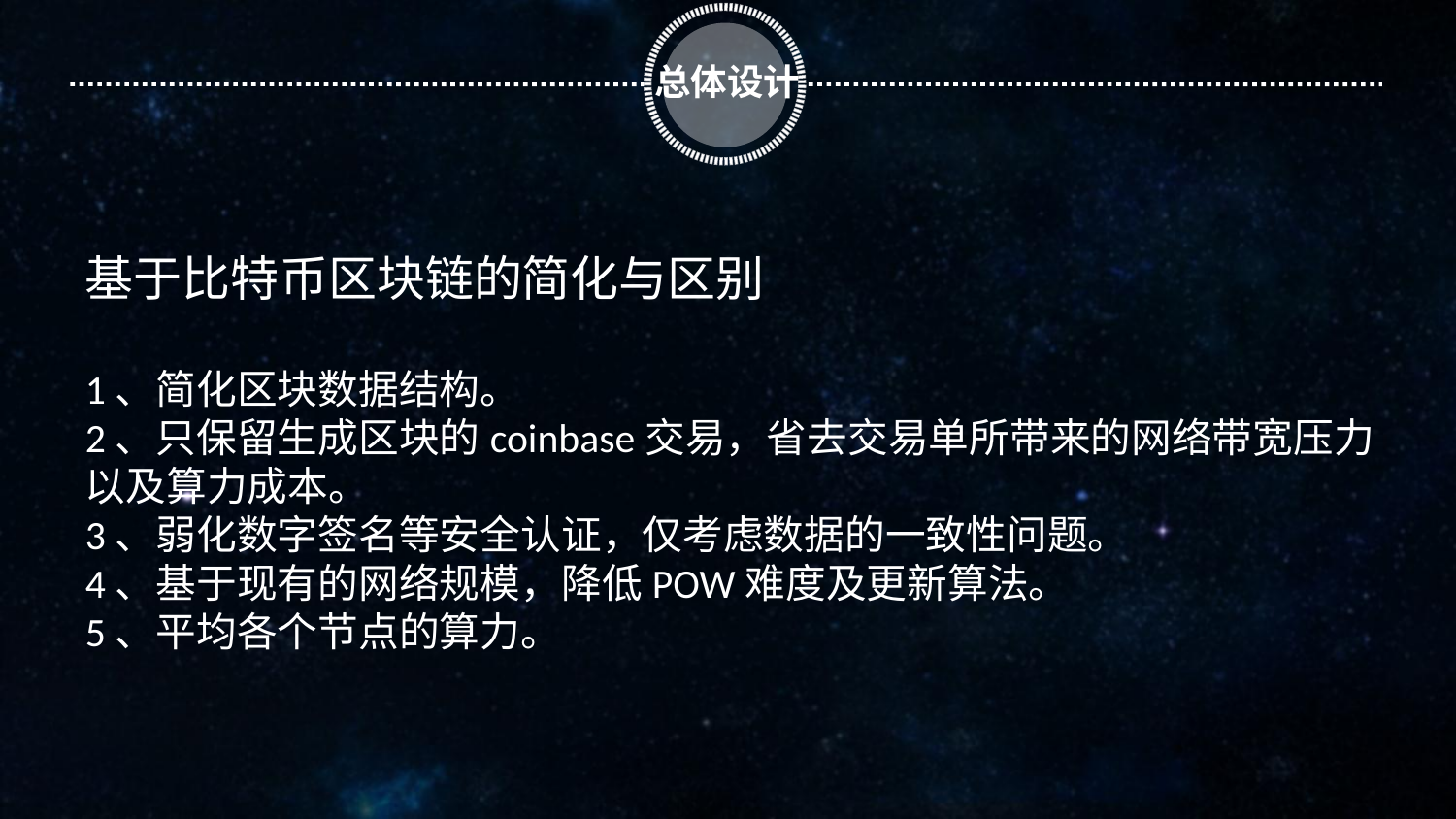

总体设计

基于比特币区块链的简化与区别

1、简化区块数据结构。
2、只保留生成区块的coinbase交易，省去交易单所带来的网络带宽压力以及算力成本。
3、弱化数字签名等安全认证，仅考虑数据的一致性问题。
4、基于现有的网络规模，降低POW难度及更新算法。
5、平均各个节点的算力。